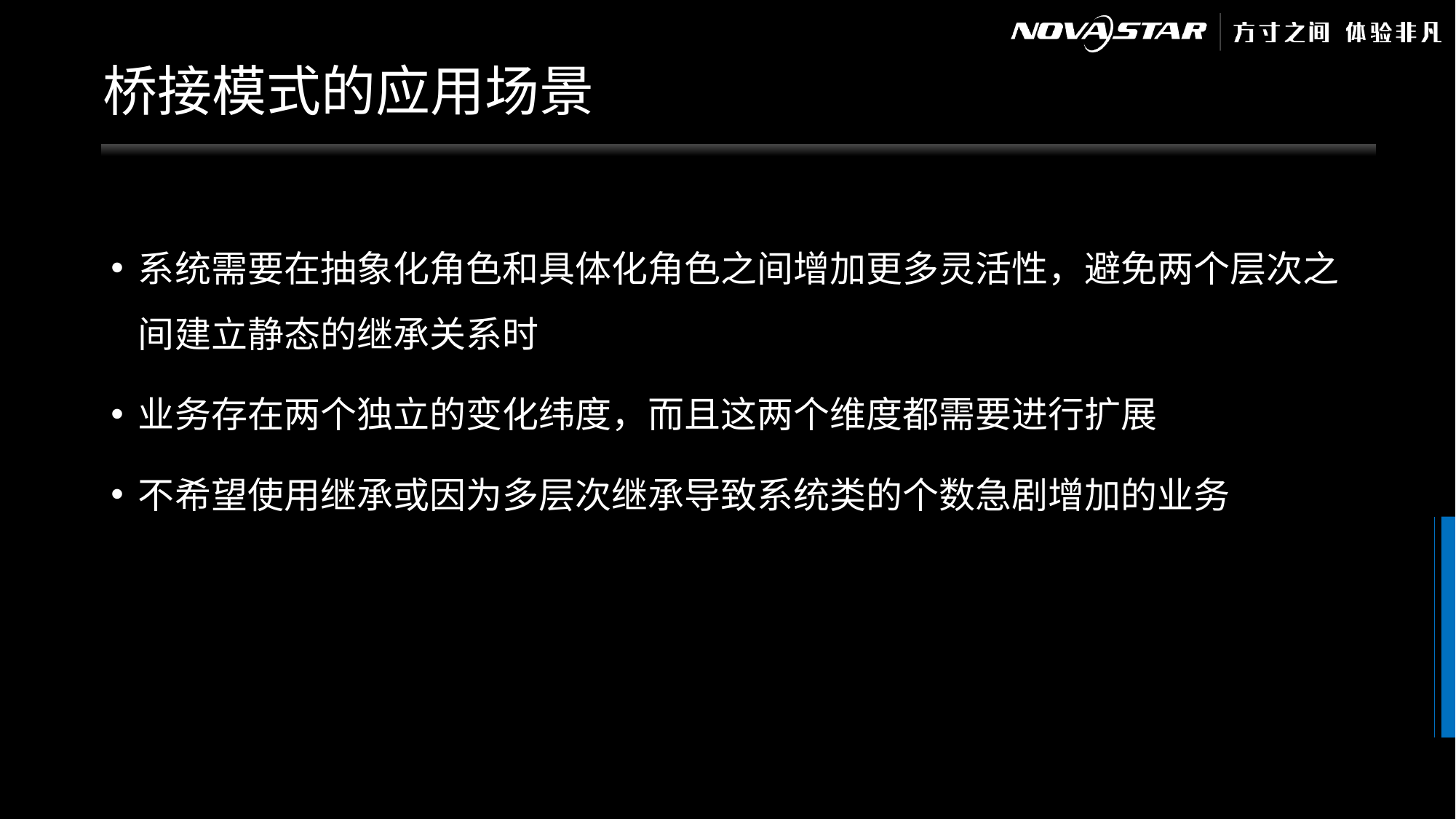

# 桥接模式的应用场景

系统需要在抽象化角色和具体化角色之间增加更多灵活性，避免两个层次之间建立静态的继承关系时
业务存在两个独立的变化纬度，而且这两个维度都需要进行扩展
不希望使用继承或因为多层次继承导致系统类的个数急剧增加的业务